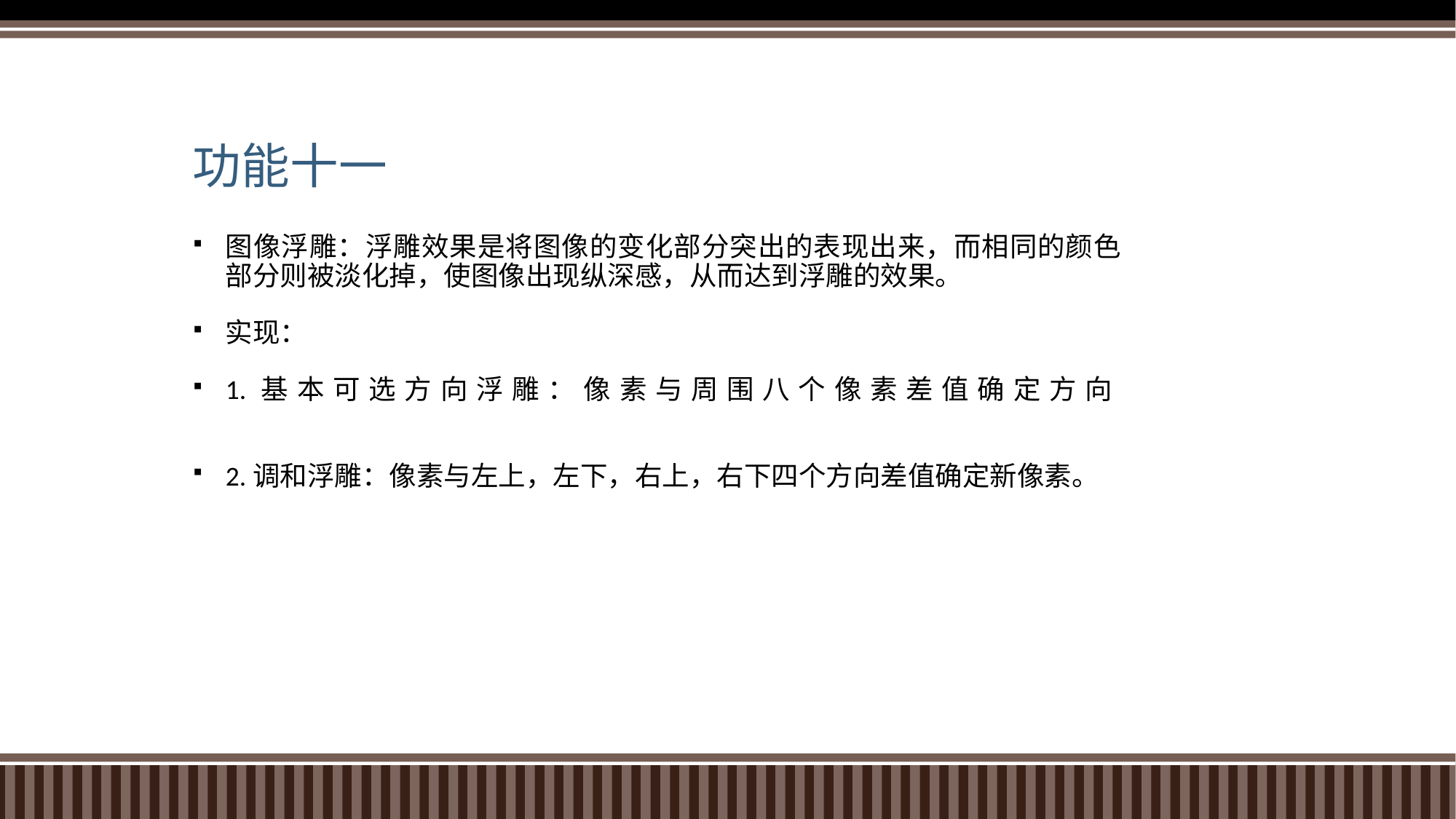

# 功能十一
图像浮雕：浮雕效果是将图像的变化部分突出的表现出来，而相同的颜色部分则被淡化掉，使图像出现纵深感，从而达到浮雕的效果。
实现：
1.基本可选方向浮雕：像素与周围八个像素差值确定方向
2.调和浮雕：像素与左上，左下，右上，右下四个方向差值确定新像素。